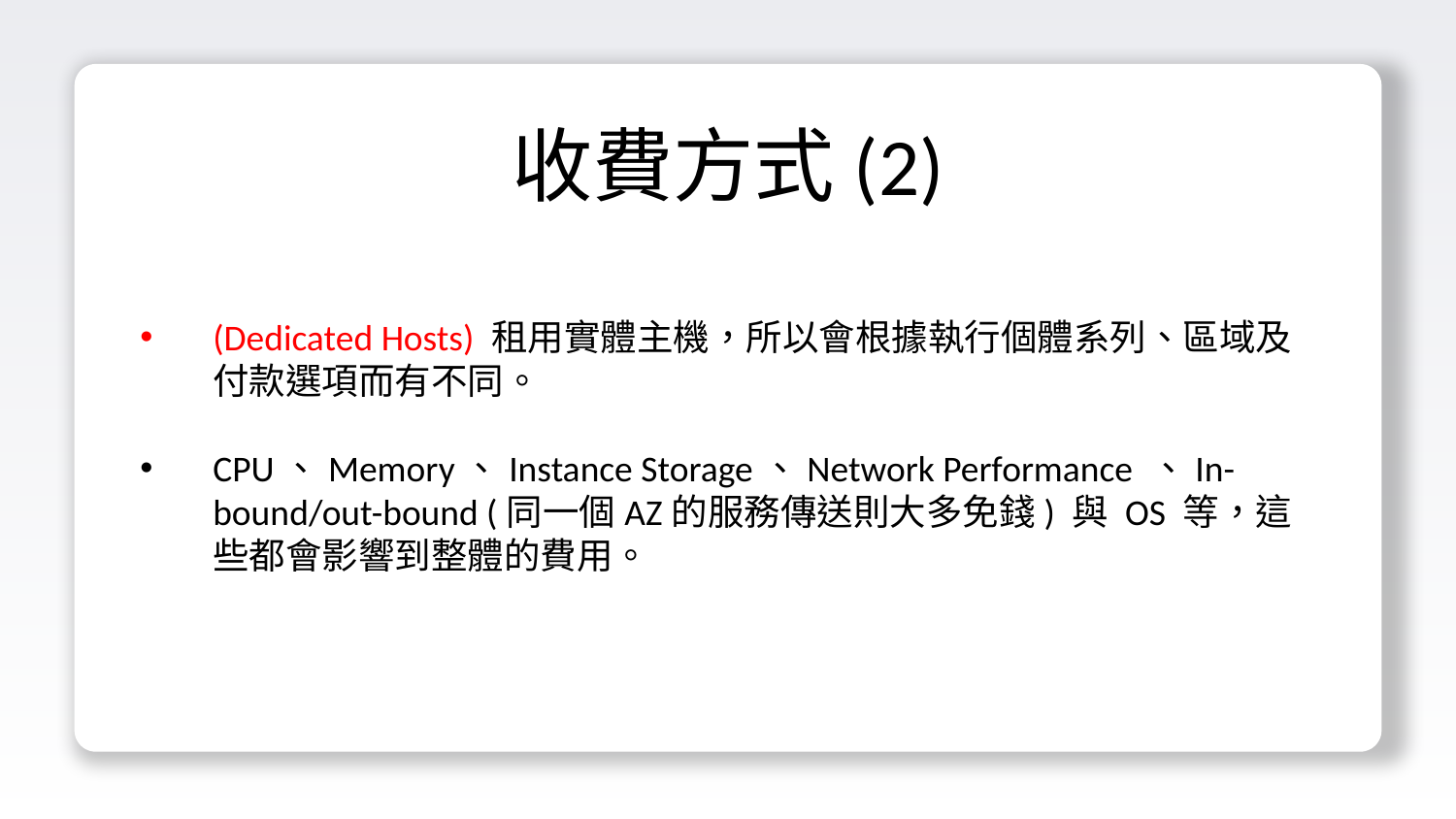

收費方式(2)

(Dedicated Hosts) 租用實體主機，所以會根據執行個體系列、區域及付款選項而有不同。

CPU、Memory、Instance Storage、Network Performance 、In-bound/out-bound (同一個AZ的服務傳送則大多免錢) 與 OS 等，這些都會影響到整體的費用。